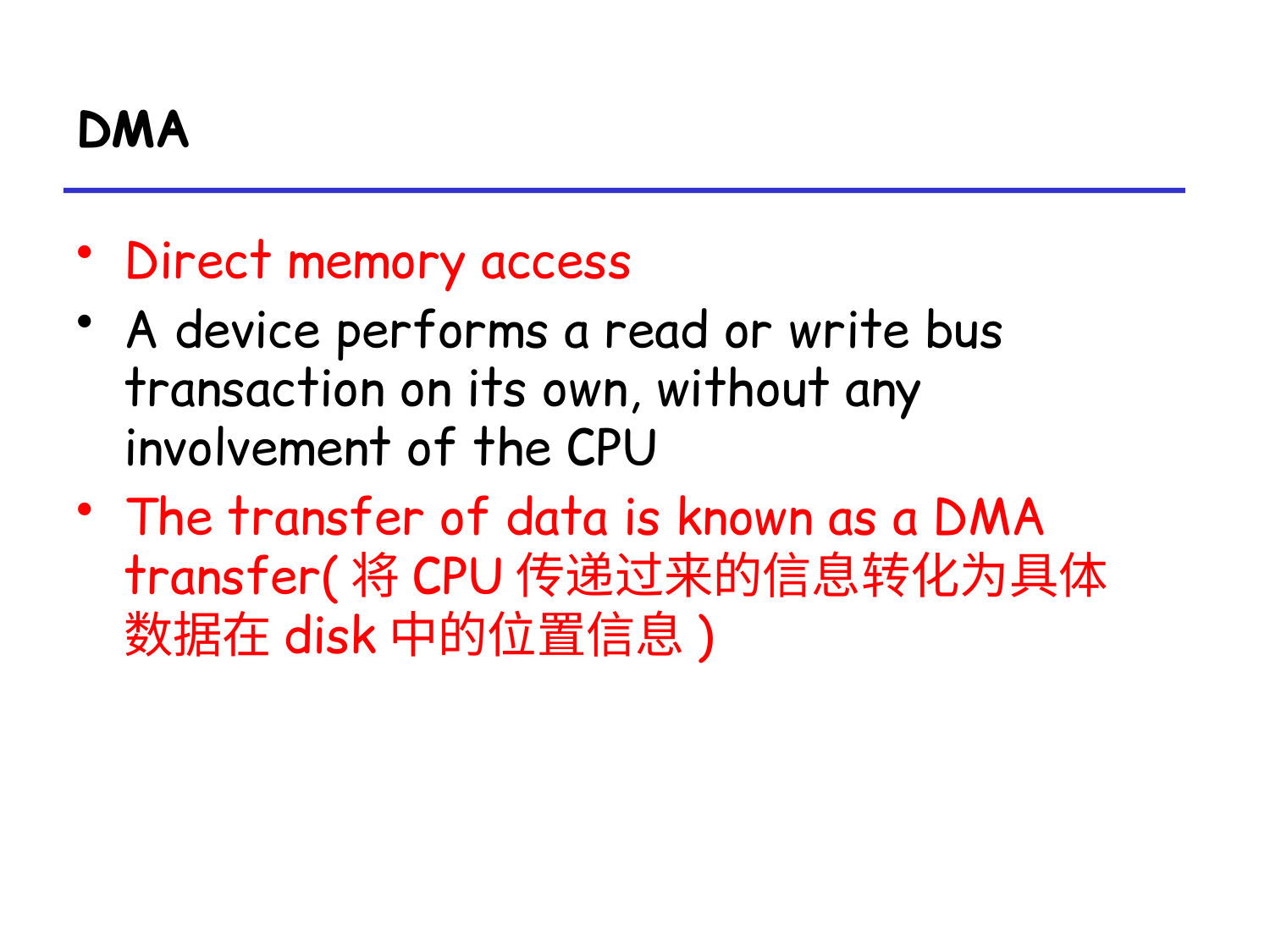

# DMA
Direct memory access
A device performs a read or write bus transaction on its own, without any involvement of the CPU
The transfer of data is known as a DMA transfer(将CPU传递过来的信息转化为具体数据在disk中的位置信息)
53